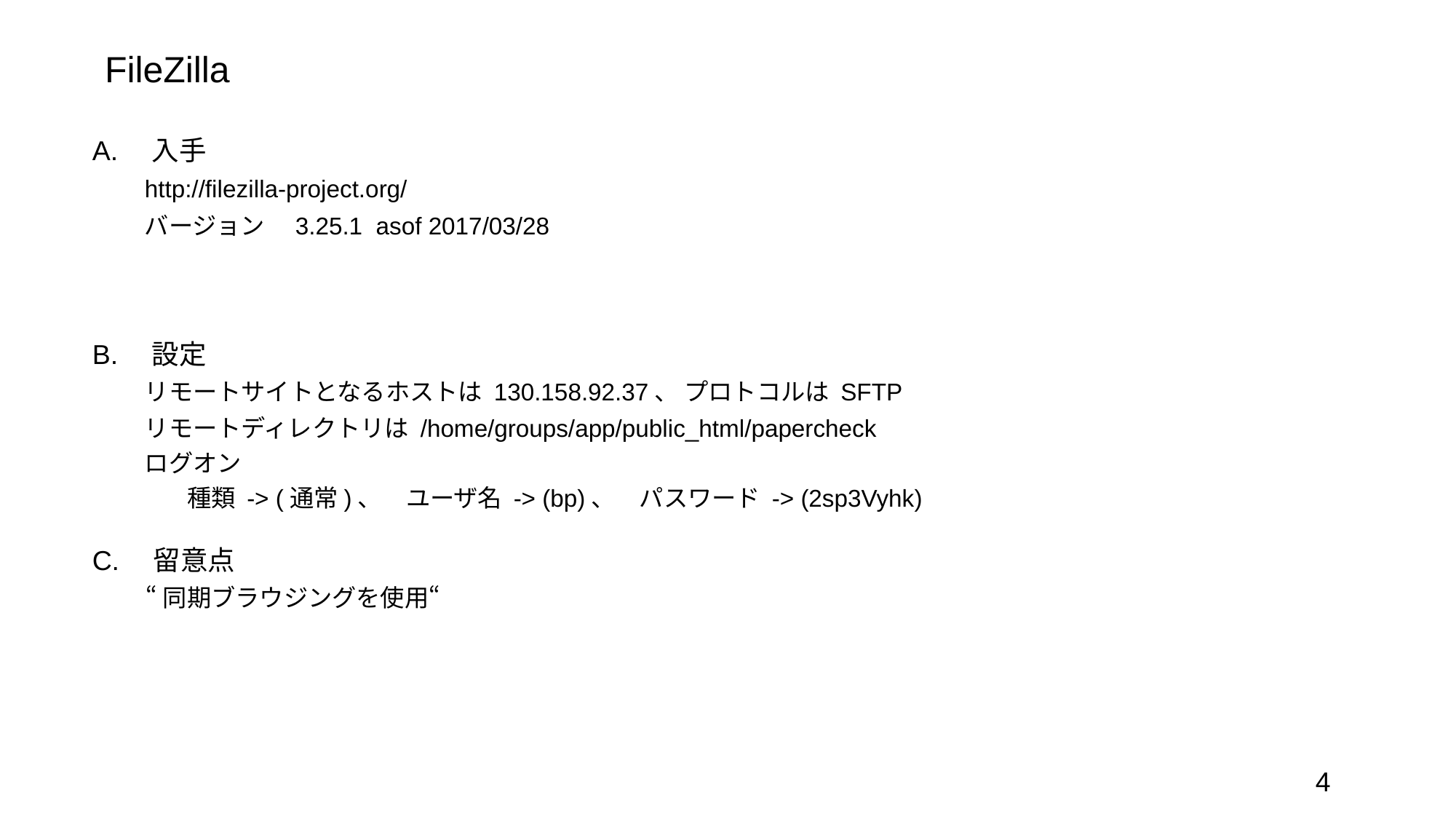

FileZilla
A.　入手
http://filezilla-project.org/
バージョン　3.25.1  asof 2017/03/28
B.　設定
リモートサイトとなるホストは 130.158.92.37、 プロトコルは SFTP
リモートディレクトリは /home/groups/app/public_html/papercheck
ログオン
　　種類 -> (通常)、　ユーザ名 -> (bp)、　パスワード -> (2sp3Vyhk)
C.　留意点
“同期ブラウジングを使用“